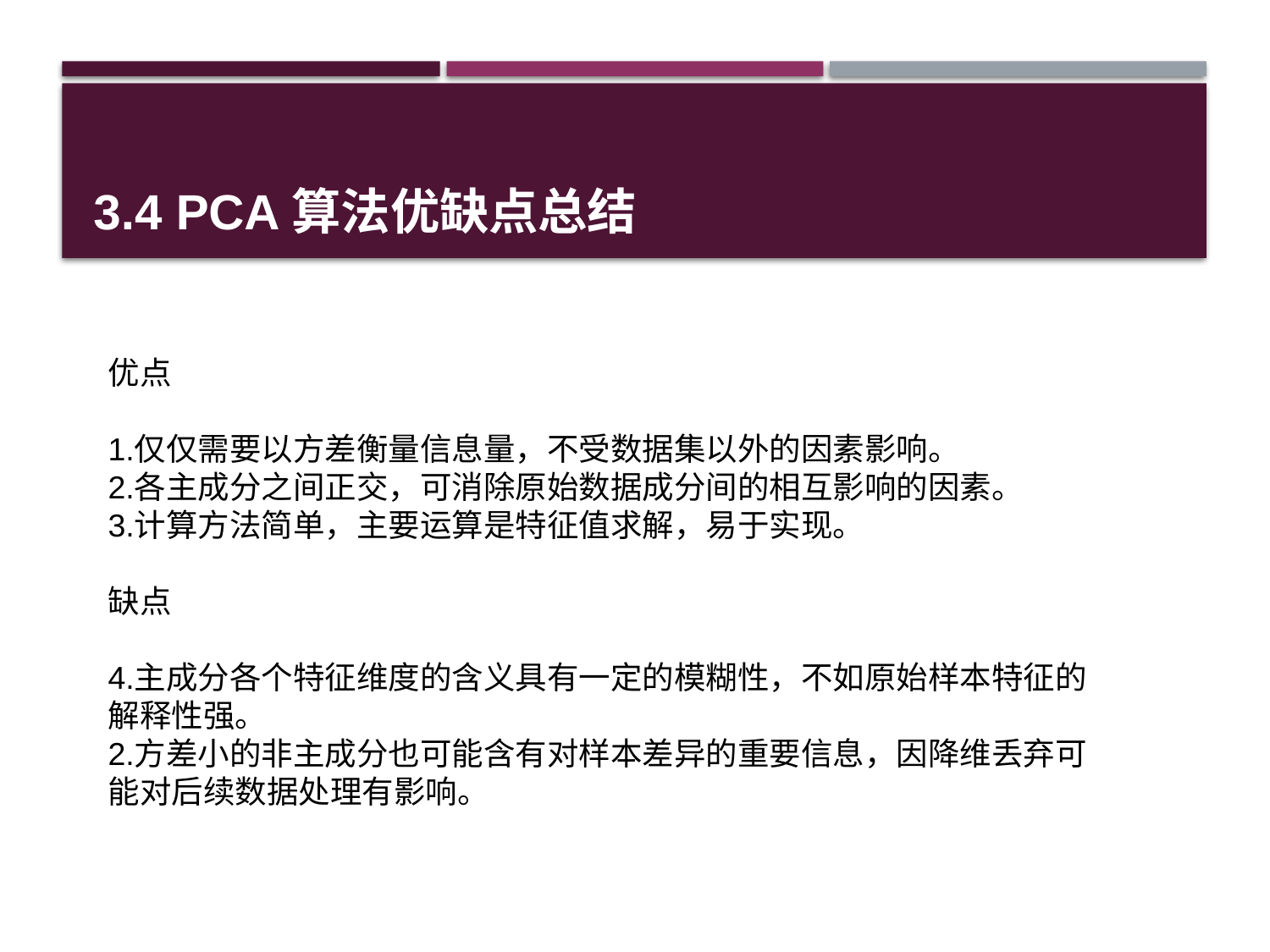

# 3.4 PCA算法优缺点总结

优点

仅仅需要以方差衡量信息量，不受数据集以外的因素影响。
各主成分之间正交，可消除原始数据成分间的相互影响的因素。
计算方法简单，主要运算是特征值求解，易于实现。

缺点

主成分各个特征维度的含义具有一定的模糊性，不如原始样本特征的解释性强。
方差小的非主成分也可能含有对样本差异的重要信息，因降维丢弃可能对后续数据处理有影响。